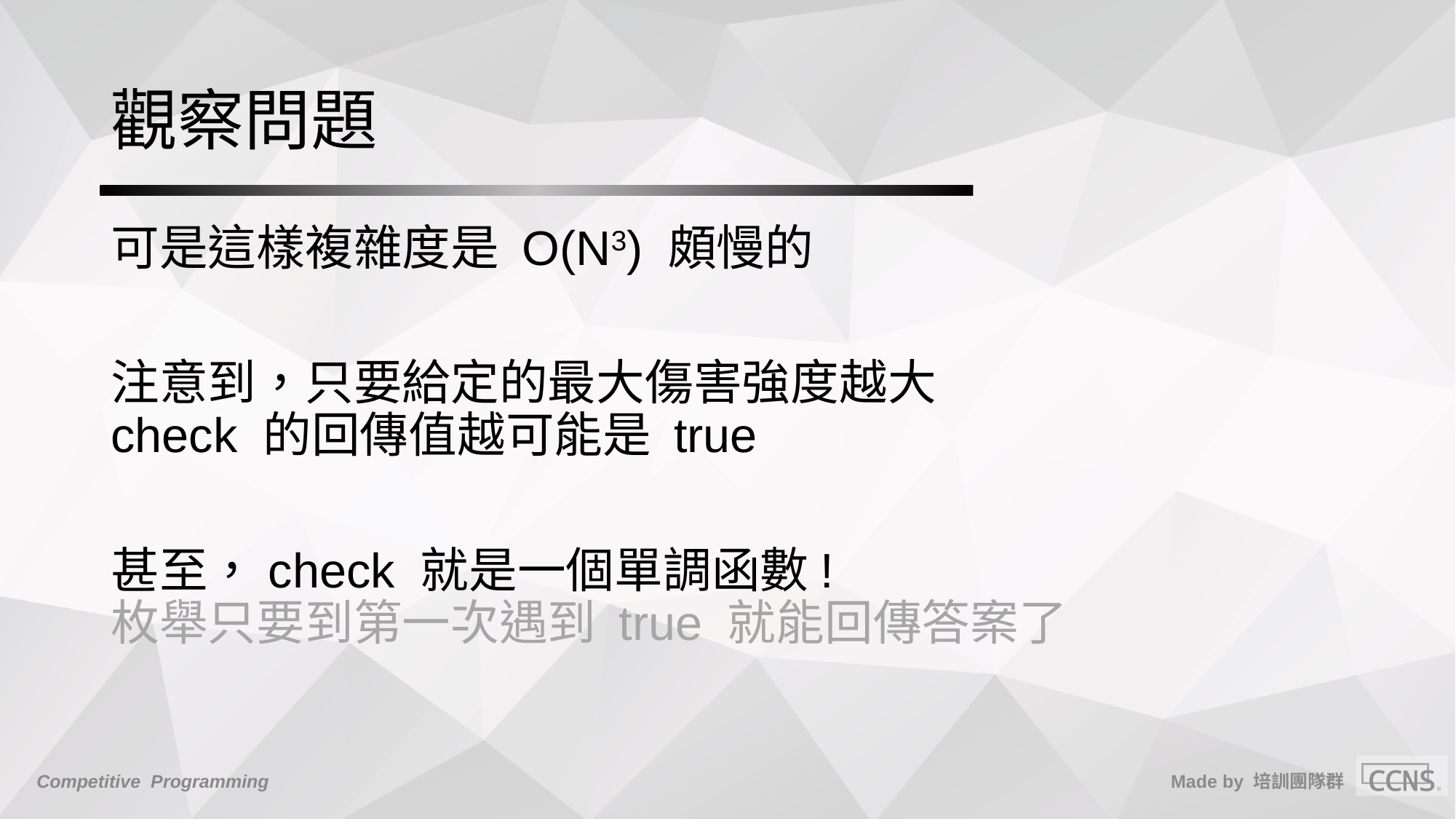

# 觀察問題
可是這樣複雜度是 O(N3) 頗慢的

注意到，只要給定的最大傷害強度越大
check 的回傳值越可能是 true

甚至，check 就是一個單調函數!
枚舉只要到第一次遇到 true 就能回傳答案了